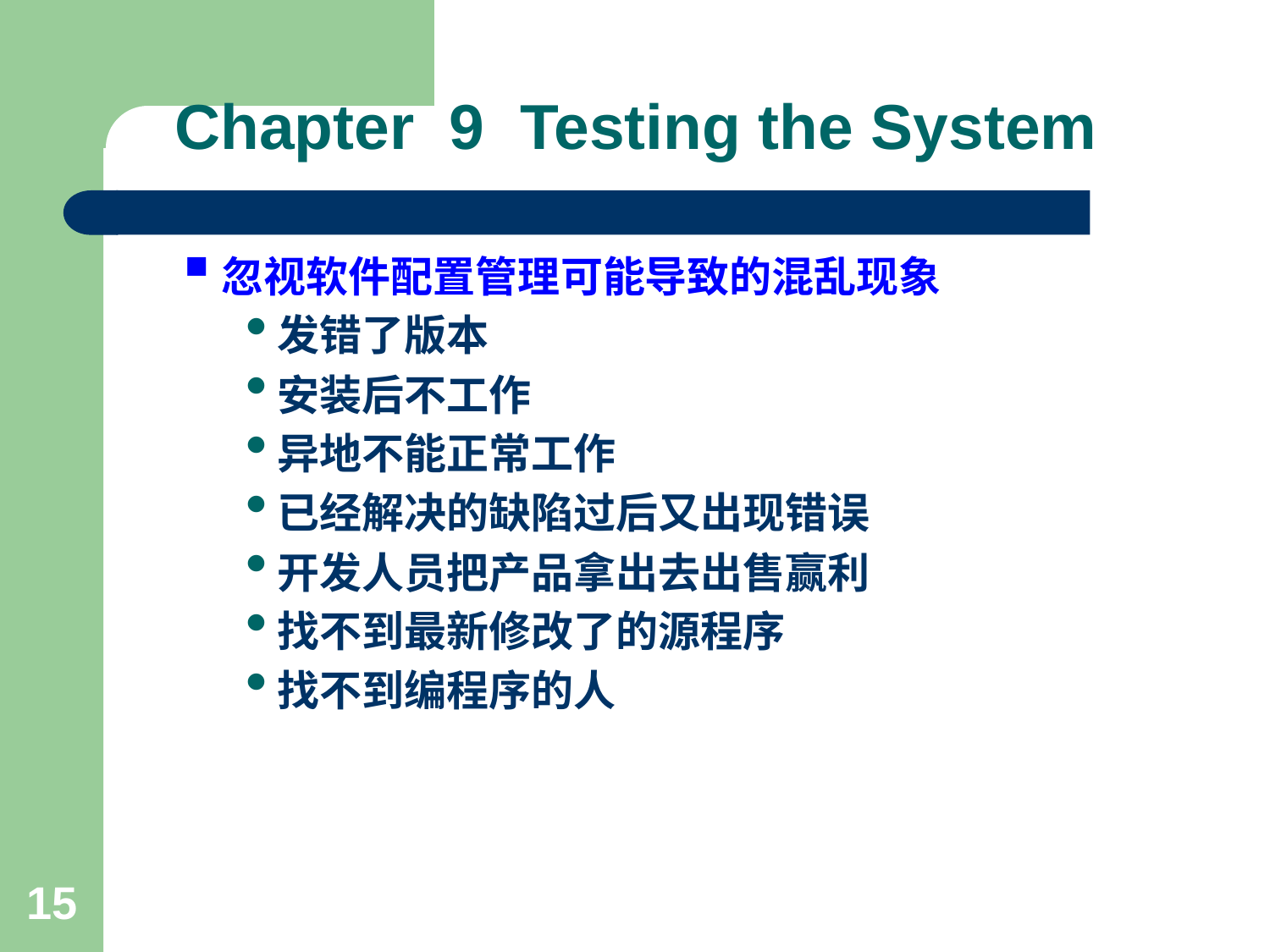

# Chapter  9  Testing the System
忽视软件配置管理可能导致的混乱现象
发错了版本
安装后不工作
异地不能正常工作
已经解决的缺陷过后又出现错误
开发人员把产品拿出去出售赢利
找不到最新修改了的源程序
找不到编程序的人

15